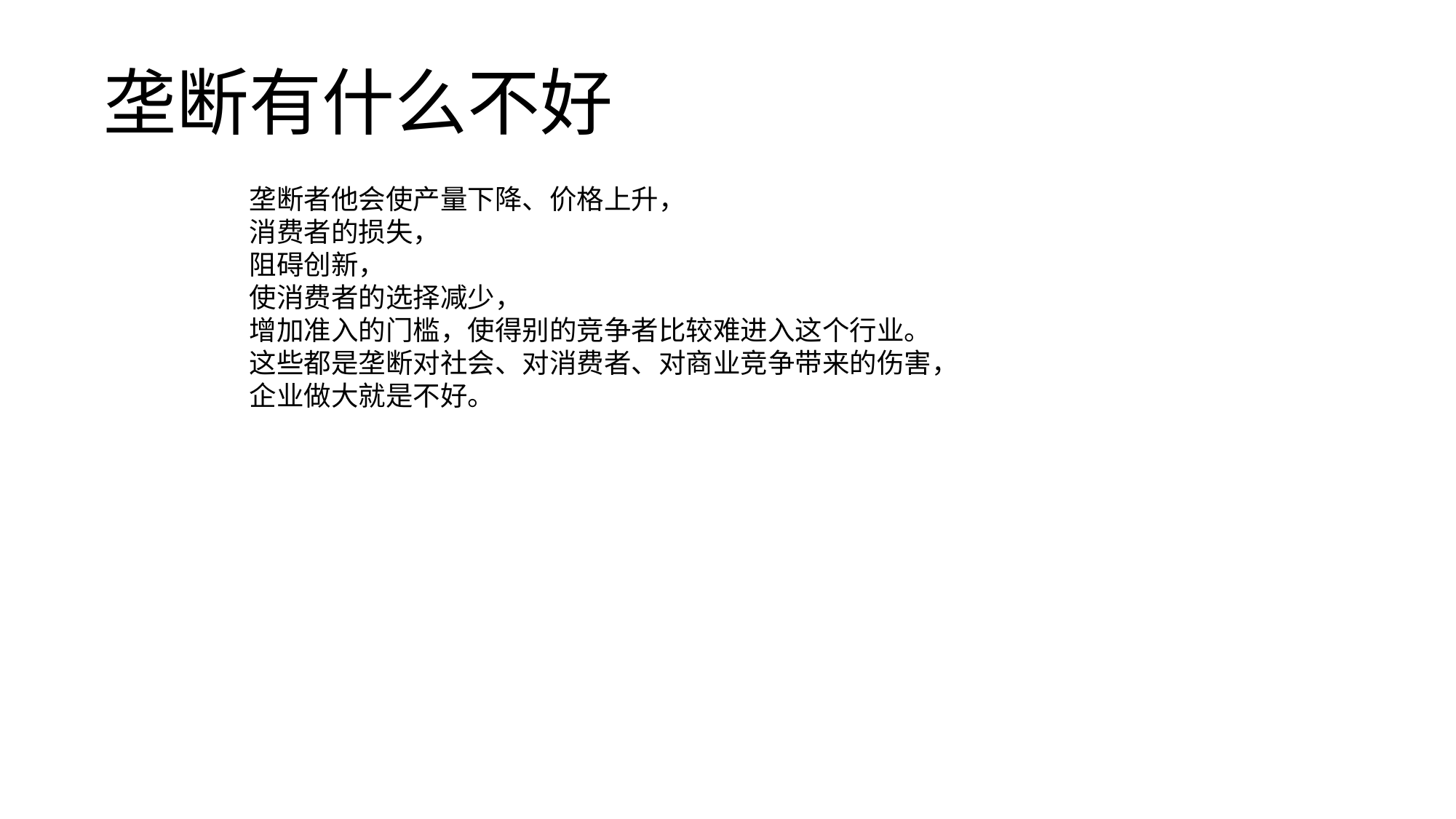

# 垄断有什么不好
垄断者他会使产量下降、价格上升，
消费者的损失，
阻碍创新，
使消费者的选择减少，
增加准入的门槛，使得别的竞争者比较难进入这个行业。这些都是垄断对社会、对消费者、对商业竞争带来的伤害，企业做大就是不好。